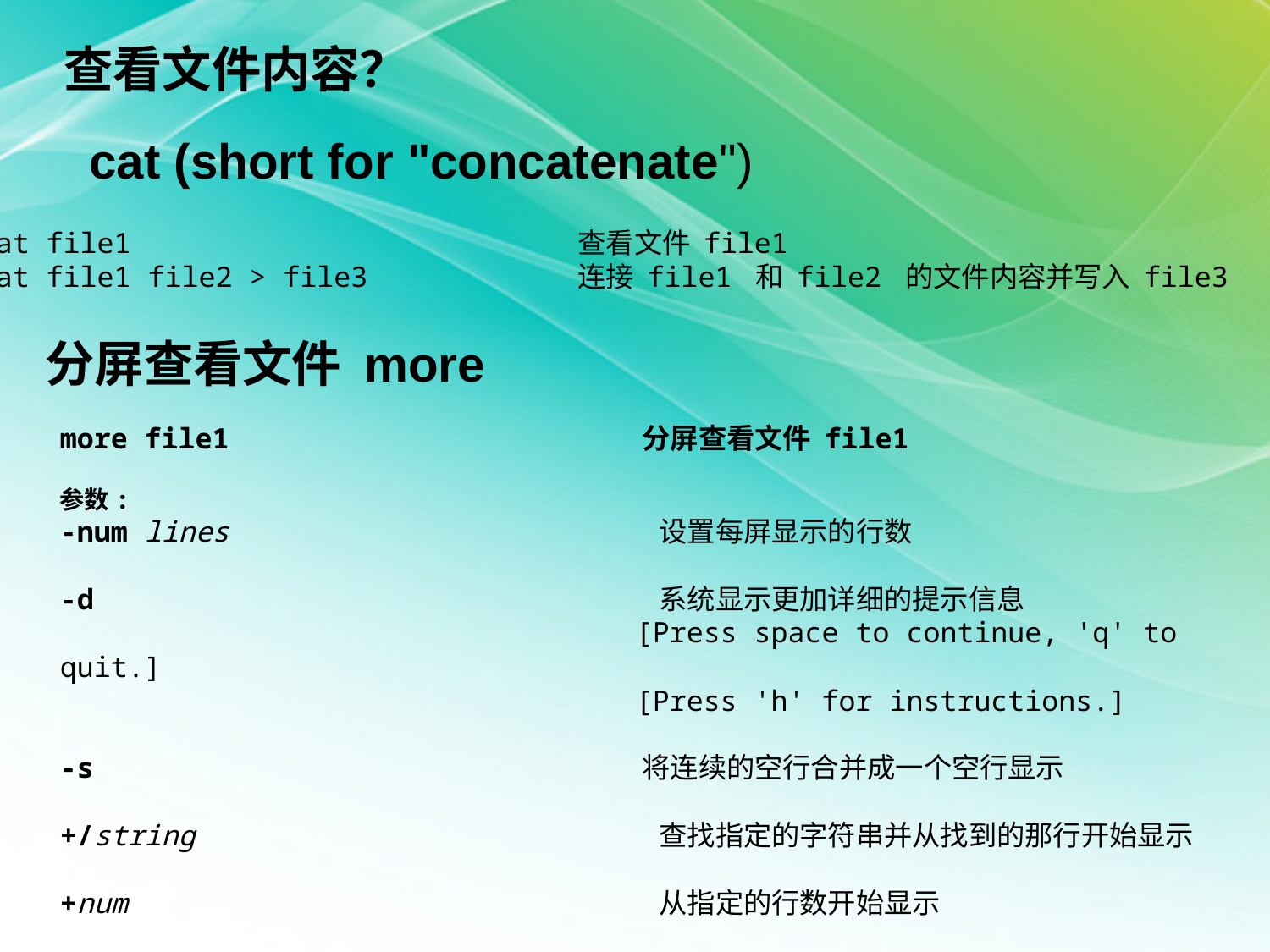

查看文件内容？
cat (short for "concatenate")
cat file1                          查看文件 file1
cat file1 file2 > file3            连接 file1 和 file2 的文件内容并写入 file3
分屏查看文件 more
more file1                        分屏查看文件 file1

参数:
-num lines                         设置每屏显示的行数

-d                                 系统显示更加详细的提示信息
                                  [Press space to continue, 'q' to quit.]
                                  [Press 'h' for instructions.]

-s                                将连续的空行合并成一个空行显示

+/string                           查找指定的字符串并从找到的那行开始显示

+num                               从指定的行数开始显示